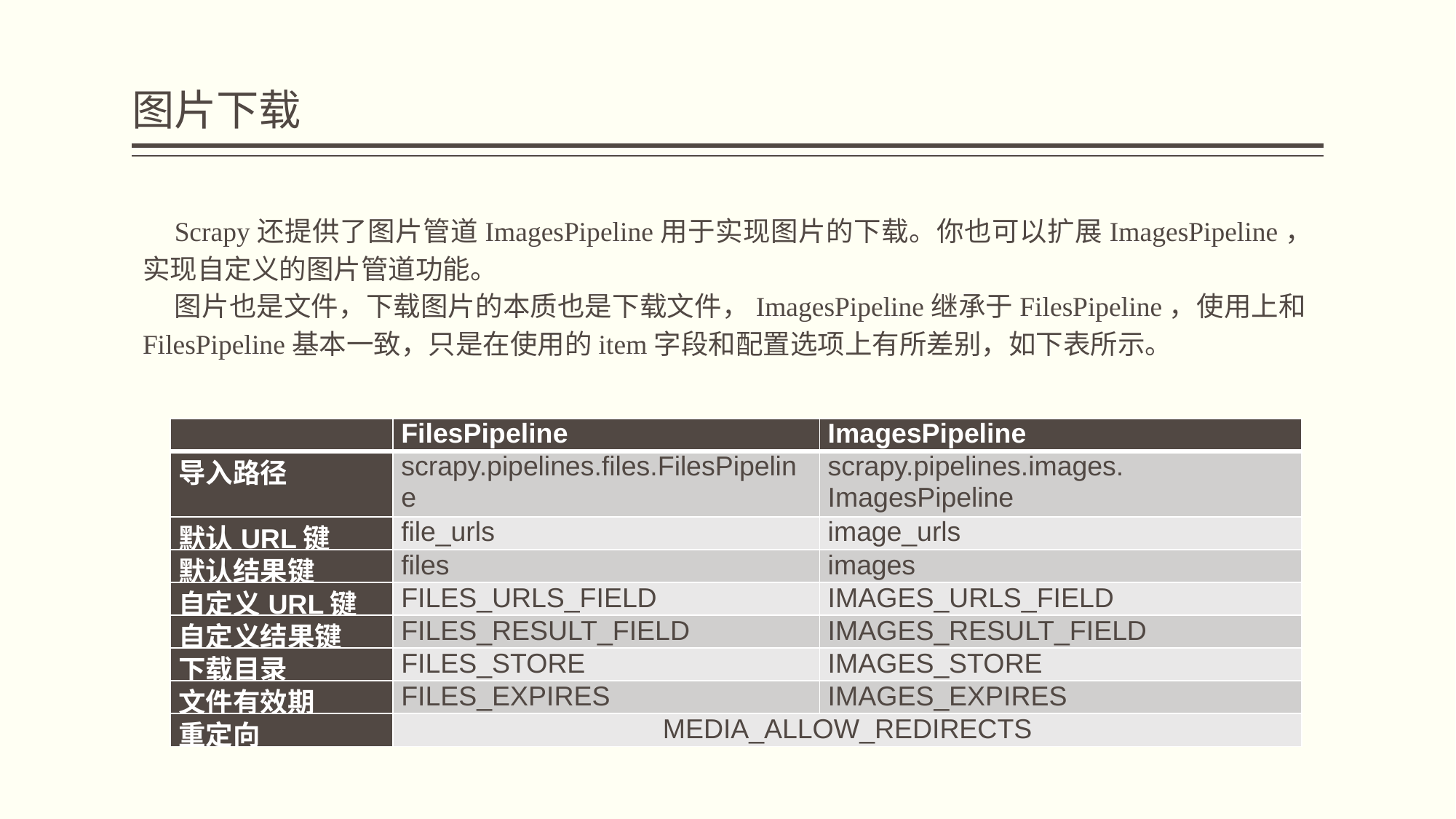

# 图片下载
Scrapy还提供了图片管道ImagesPipeline用于实现图片的下载。你也可以扩展ImagesPipeline，实现自定义的图片管道功能。
图片也是文件，下载图片的本质也是下载文件，ImagesPipeline继承于FilesPipeline，使用上和FilesPipeline基本一致，只是在使用的item字段和配置选项上有所差别，如下表所示。
|  | FilesPipeline | ImagesPipeline |
| --- | --- | --- |
| 导入路径 | scrapy.pipelines.files.FilesPipeline | scrapy.pipelines.images. ImagesPipeline |
| 默认URL键 | file\_urls | image\_urls |
| 默认结果键 | files | images |
| 自定义URL键 | FILES\_URLS\_FIELD | IMAGES\_URLS\_FIELD |
| 自定义结果键 | FILES\_RESULT\_FIELD | IMAGES\_RESULT\_FIELD |
| 下载目录 | FILES\_STORE | IMAGES\_STORE |
| 文件有效期 | FILES\_EXPIRES | IMAGES\_EXPIRES |
| 重定向 | MEDIA\_ALLOW\_REDIRECTS |  |